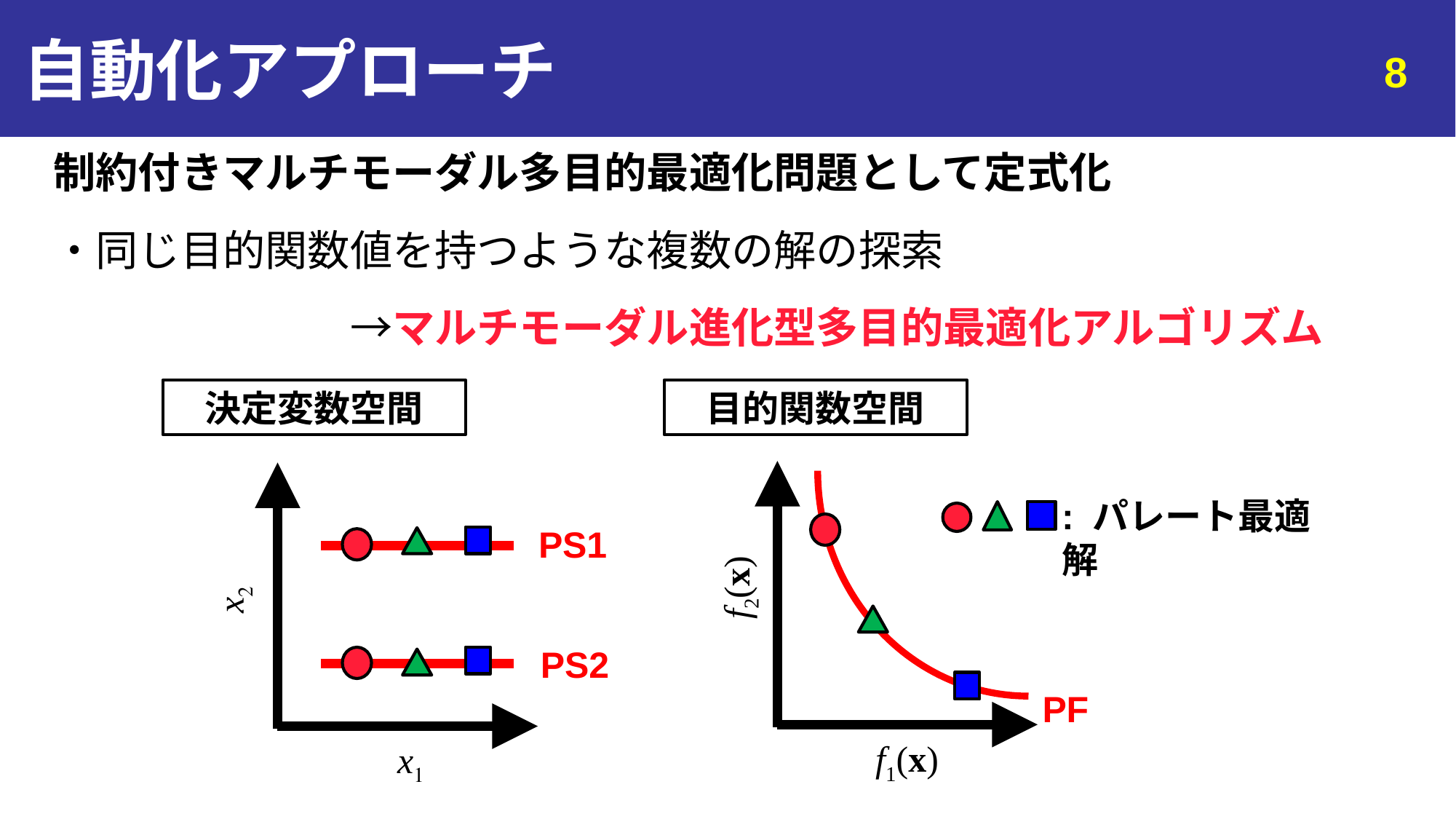

# 自動化アプローチ
8
制約付きマルチモーダル多目的最適化問題として定式化
・同じ目的関数値を持つような複数の解の探索
　　　　　　　→マルチモーダル進化型多目的最適化アルゴリズム

決定変数空間

PS1
x2
PS2
x1
目的関数空間
: パレート最適解

f2(x)
PF
f1(x)